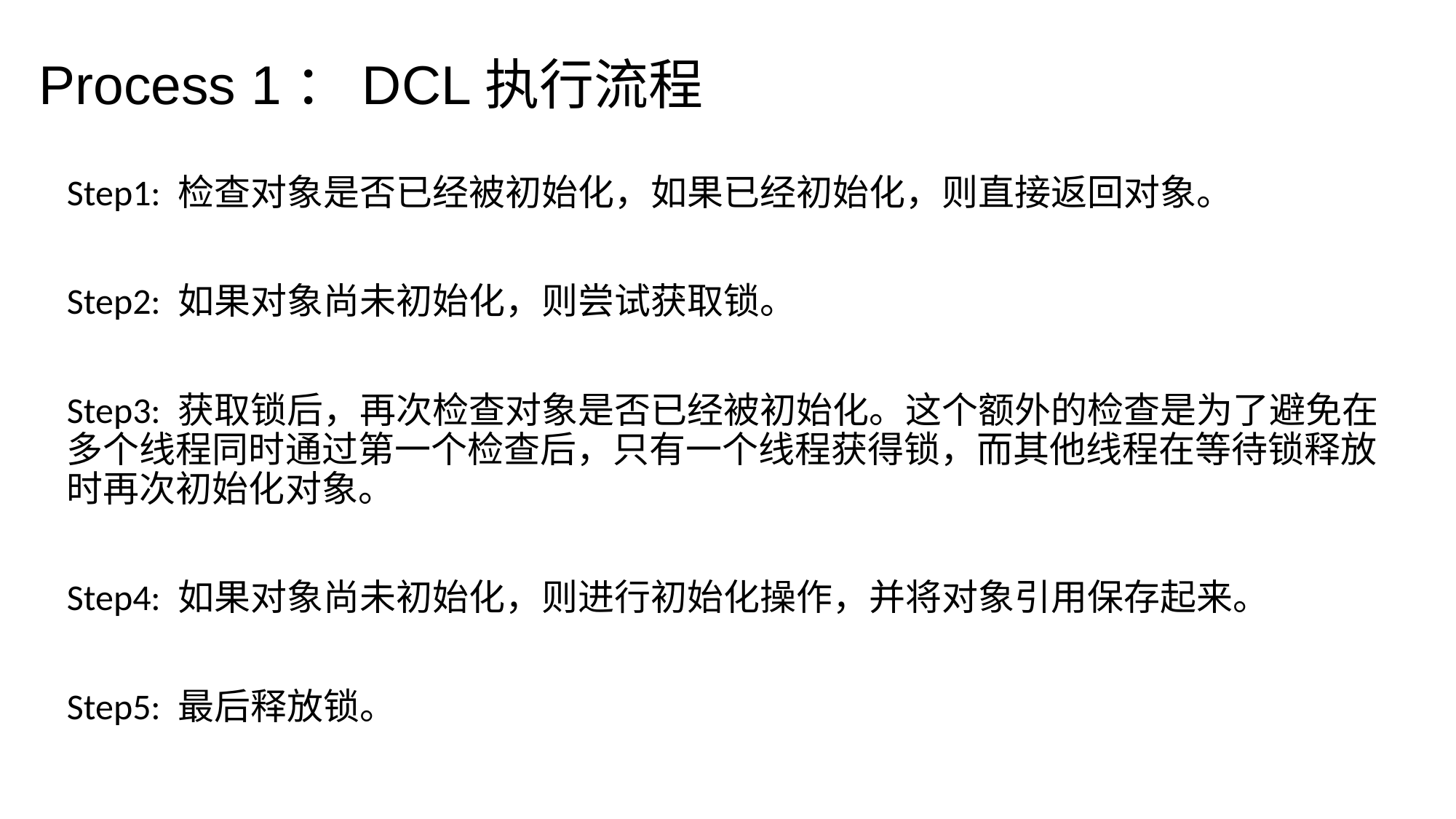

# Process 1：DCL执行流程
Step1: 检查对象是否已经被初始化，如果已经初始化，则直接返回对象。

Step2: 如果对象尚未初始化，则尝试获取锁。

Step3: 获取锁后，再次检查对象是否已经被初始化。这个额外的检查是为了避免在多个线程同时通过第一个检查后，只有一个线程获得锁，而其他线程在等待锁释放时再次初始化对象。

Step4: 如果对象尚未初始化，则进行初始化操作，并将对象引用保存起来。

Step5: 最后释放锁。